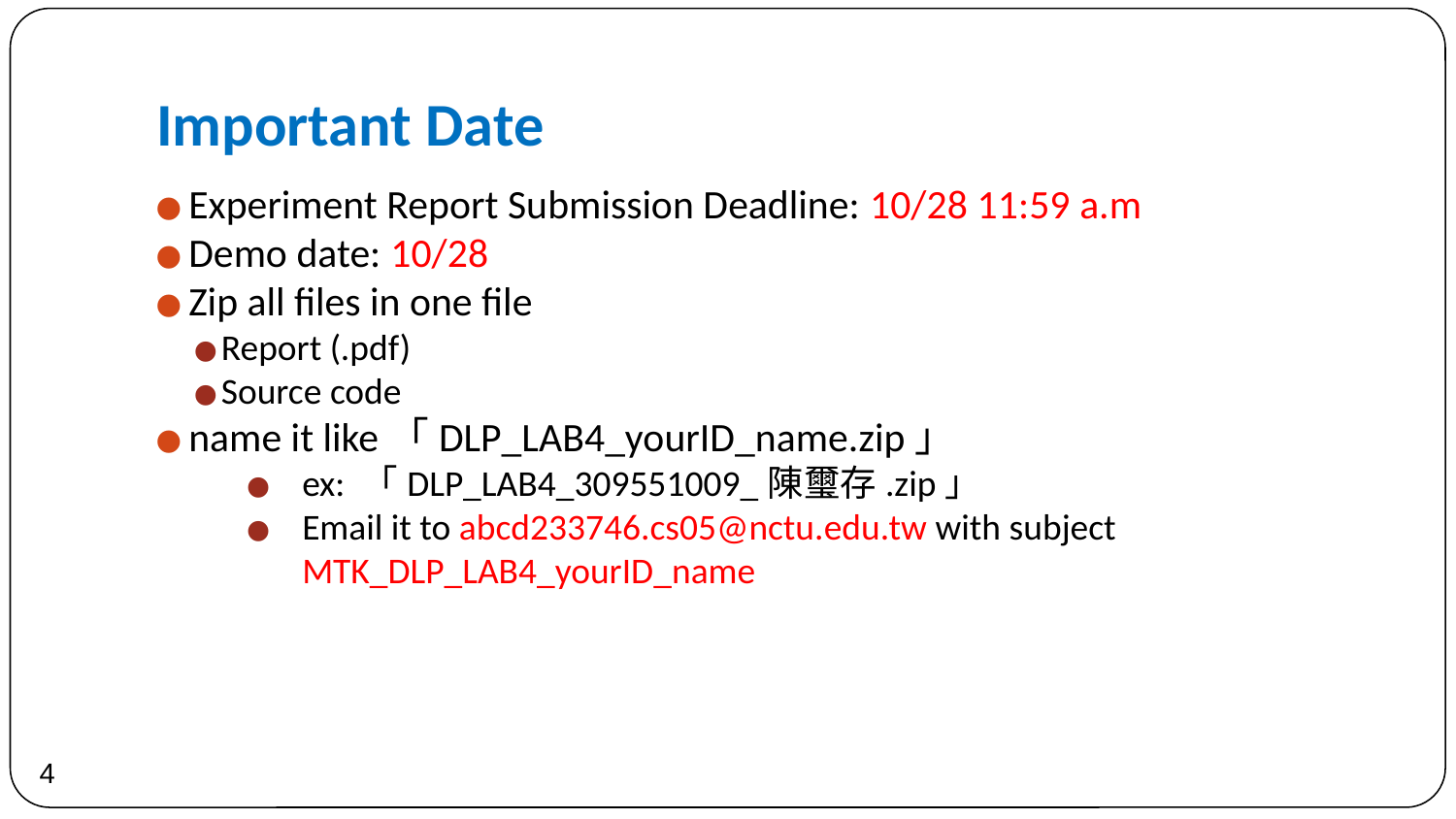

Important Date
Experiment Report Submission Deadline: 10/28 11:59 a.m
Demo date: 10/28
Zip all files in one file
Report (.pdf)
Source code
name it like「DLP_LAB4_yourID_name.zip」
ex: 「DLP_LAB4_309551009_陳璽存.zip」
Email it to abcd233746.cs05@nctu.edu.tw with subject MTK_DLP_LAB4_yourID_name